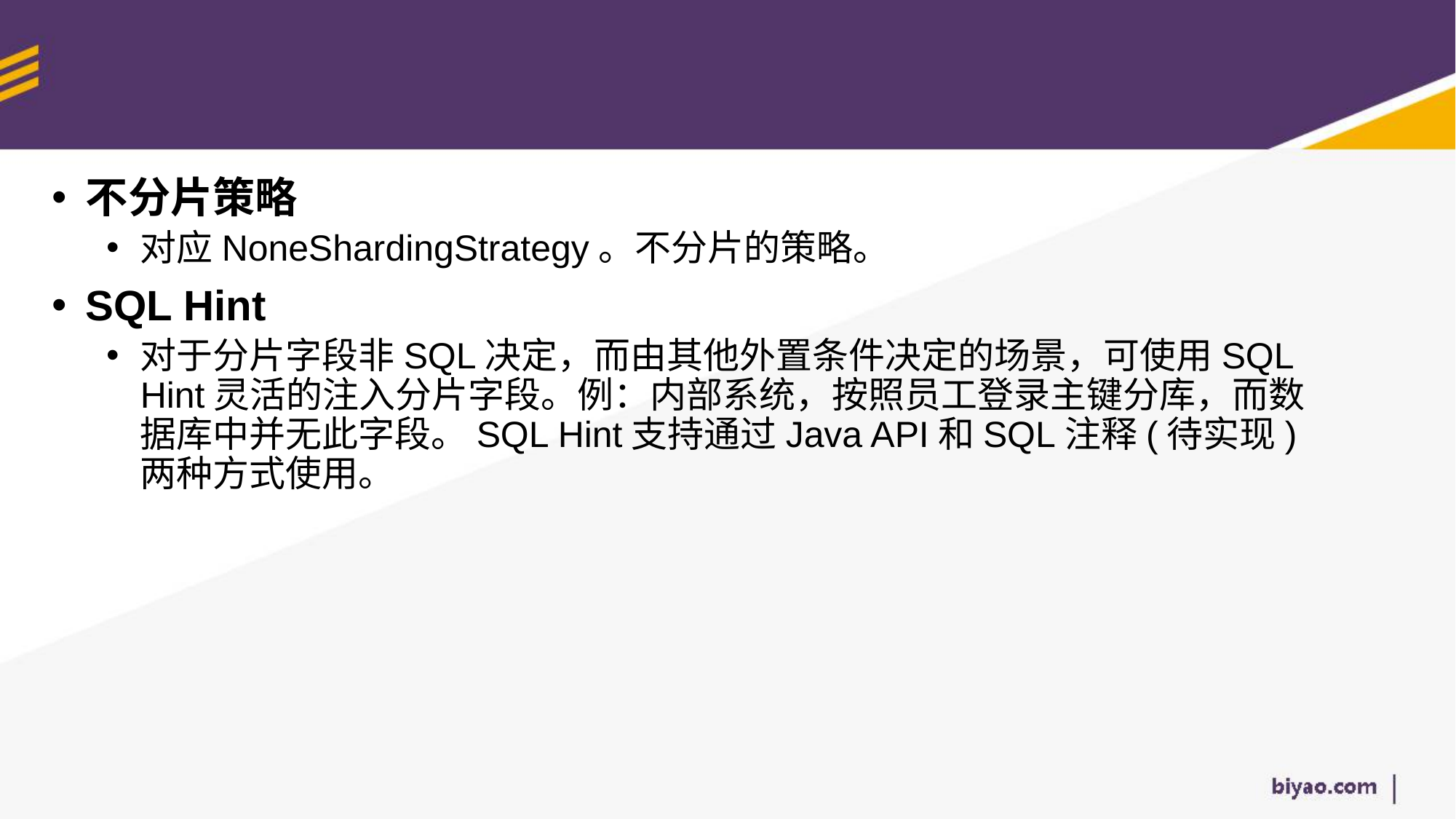

不分片策略
对应NoneShardingStrategy。不分片的策略。
SQL Hint
对于分片字段非SQL决定，而由其他外置条件决定的场景，可使用SQL Hint灵活的注入分片字段。例：内部系统，按照员工登录主键分库，而数据库中并无此字段。SQL Hint支持通过Java API和SQL注释(待实现)两种方式使用。